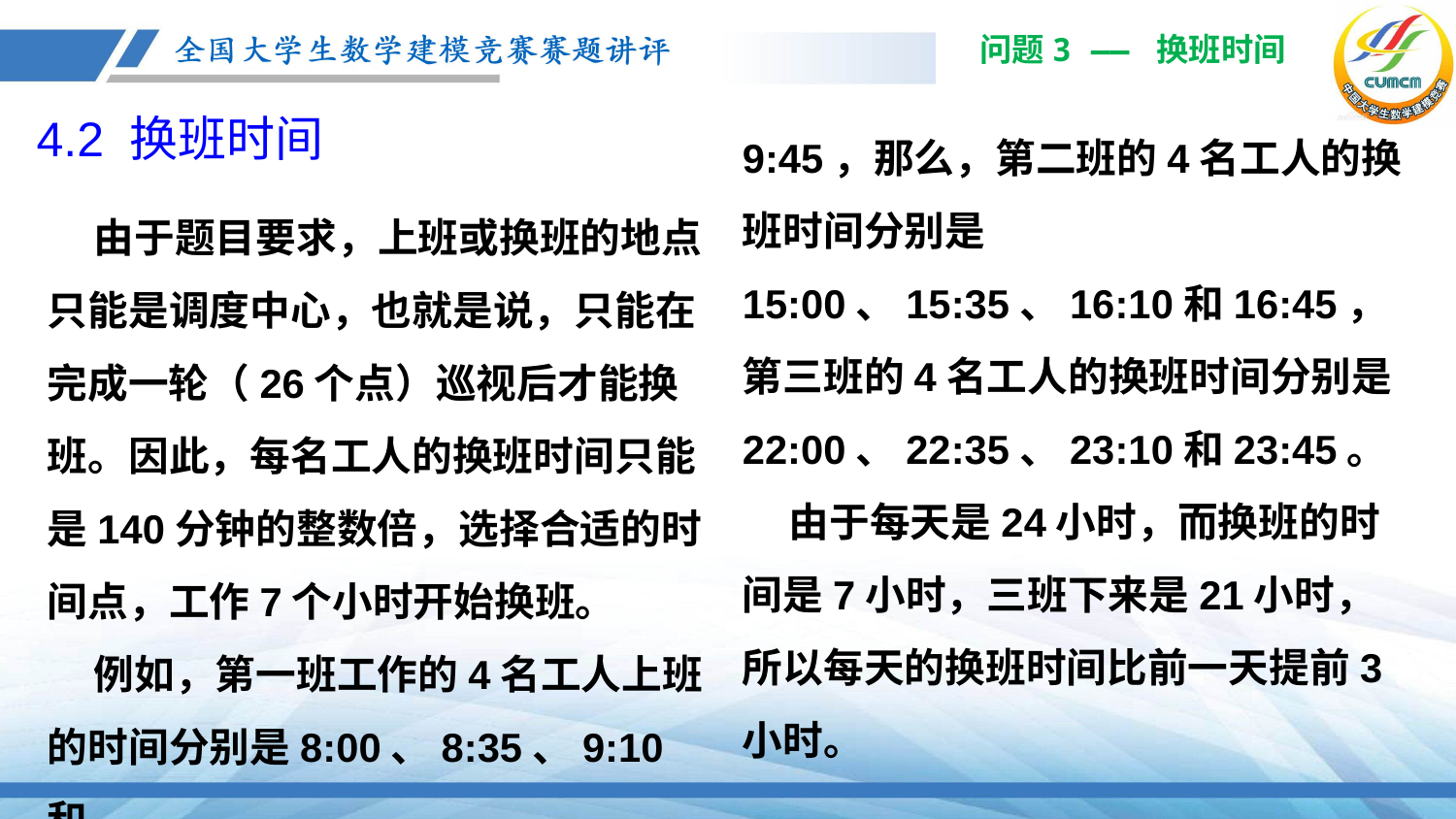

问题3 —— 换班时间
4.2 换班时间
9:45，那么，第二班的4名工人的换班时间分别是15:00、15:35、16:10和16:45，第三班的4名工人的换班时间分别是22:00、22:35、23:10和23:45。
    由于每天是24小时，而换班的时间是7小时，三班下来是21小时，所以每天的换班时间比前一天提前3小时。
    由于题目要求，上班或换班的地点只能是调度中心，也就是说，只能在完成一轮（26个点）巡视后才能换班。因此，每名工人的换班时间只能是140分钟的整数倍，选择合适的时间点，工作7个小时开始换班。
    例如，第一班工作的4名工人上班的时间分别是8:00、8:35、9:10和